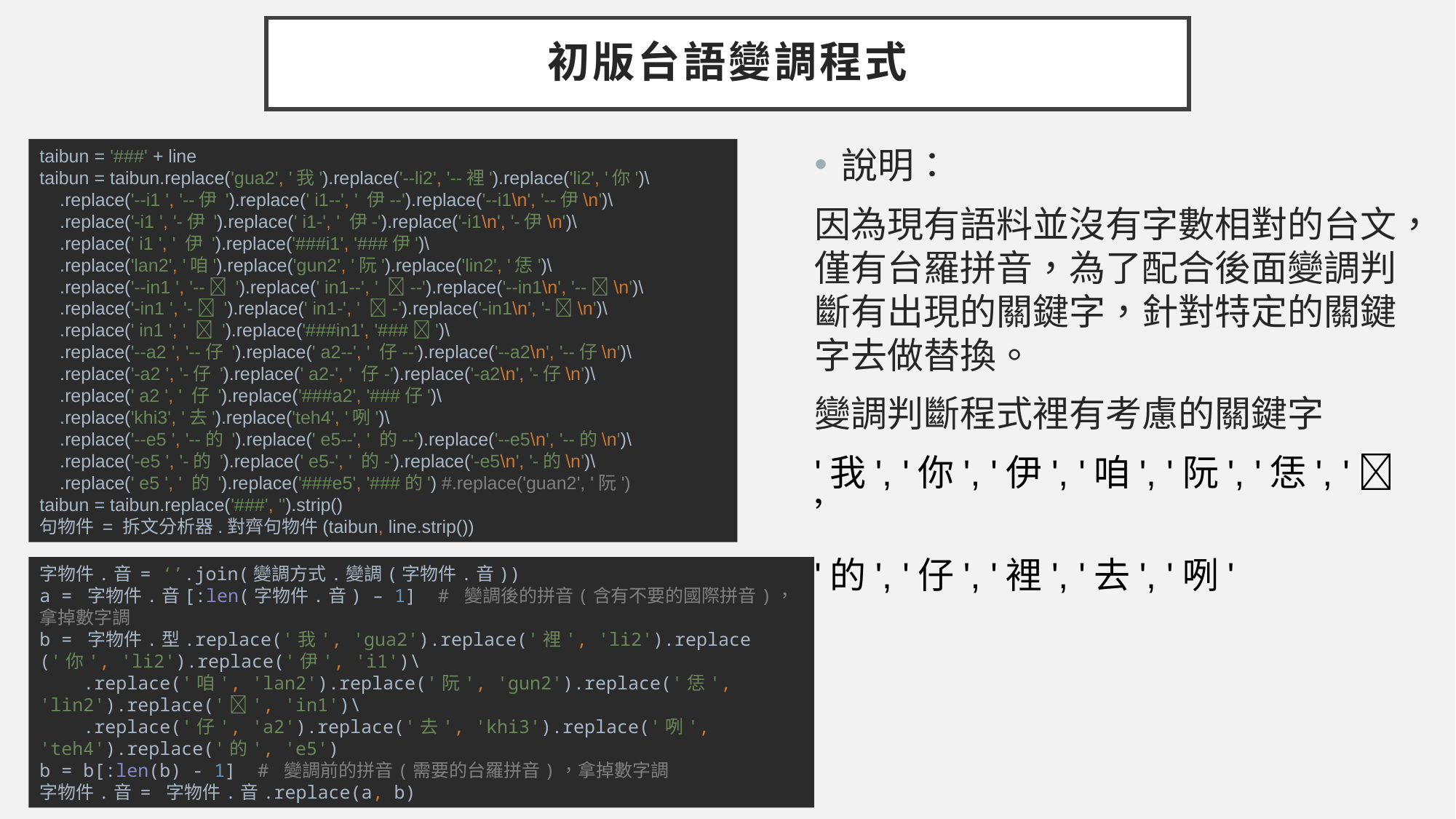

# 初版台語變調程式
taibun = '###' + line
taibun = taibun.replace('gua2', '我').replace('--li2', '--裡').replace('li2', '你')\
    .replace('--i1 ', '--伊 ').replace(' i1--', ' 伊--').replace('--i1\n', '--伊\n')\
    .replace('-i1 ', '-伊 ').replace(' i1-', ' 伊-').replace('-i1\n', '-伊\n')\
    .replace(' i1 ', ' 伊 ').replace('###i1', '###伊')\
    .replace('lan2', '咱').replace('gun2', '阮').replace('lin2', '恁')\
    .replace('--in1 ', '--𪜶 ').replace(' in1--', ' 𪜶--').replace('--in1\n', '--𪜶\n')\
    .replace('-in1 ', '-𪜶 ').replace(' in1-', ' 𪜶-').replace('-in1\n', '-𪜶\n')\
    .replace(' in1 ', ' 𪜶 ').replace('###in1', '###𪜶')\
    .replace('--a2 ', '--仔 ').replace(' a2--', ' 仔--').replace('--a2\n', '--仔\n')\
    .replace('-a2 ', '-仔 ').replace(' a2-', ' 仔-').replace('-a2\n', '-仔\n')\
    .replace(' a2 ', ' 仔 ').replace('###a2', '###仔')\
    .replace('khi3', '去').replace('teh4', '咧')\
    .replace('--e5 ', '--的 ').replace(' e5--', ' 的--').replace('--e5\n', '--的\n')\
    .replace('-e5 ', '-的 ').replace(' e5-', ' 的-').replace('-e5\n', '-的\n')\
    .replace(' e5 ', ' 的 ').replace('###e5', '###的') #.replace('guan2', '阮')
taibun = taibun.replace('###', '').strip()
句物件 = 拆文分析器.對齊句物件(taibun, line.strip())
說明：
因為現有語料並沒有字數相對的台文，僅有台羅拼音，為了配合後面變調判斷有出現的關鍵字，針對特定的關鍵字去做替換。
變調判斷程式裡有考慮的關鍵字
'我', '你', '伊', '咱', '阮', '恁', '𪜶’
'的', '仔', '裡', '去', '咧'

字物件.音 = ‘’.join(變調方式.變調(字物件.音))
a = 字物件.音[:len(字物件.音) – 1]  # 變調後的拼音(含有不要的國際拼音)，拿掉數字調
b = 字物件.型.replace('我', 'gua2').replace('裡', 'li2').replace('你', 'li2').replace('伊', 'i1')\
    .replace('咱', 'lan2').replace('阮', 'gun2').replace('恁', 'lin2').replace('𪜶', 'in1')\
    .replace('仔', 'a2').replace('去', 'khi3').replace('咧', 'teh4').replace('的', 'e5')
b = b[:len(b) - 1]  # 變調前的拼音(需要的台羅拼音)，拿掉數字調
字物件.音 = 字物件.音.replace(a, b)